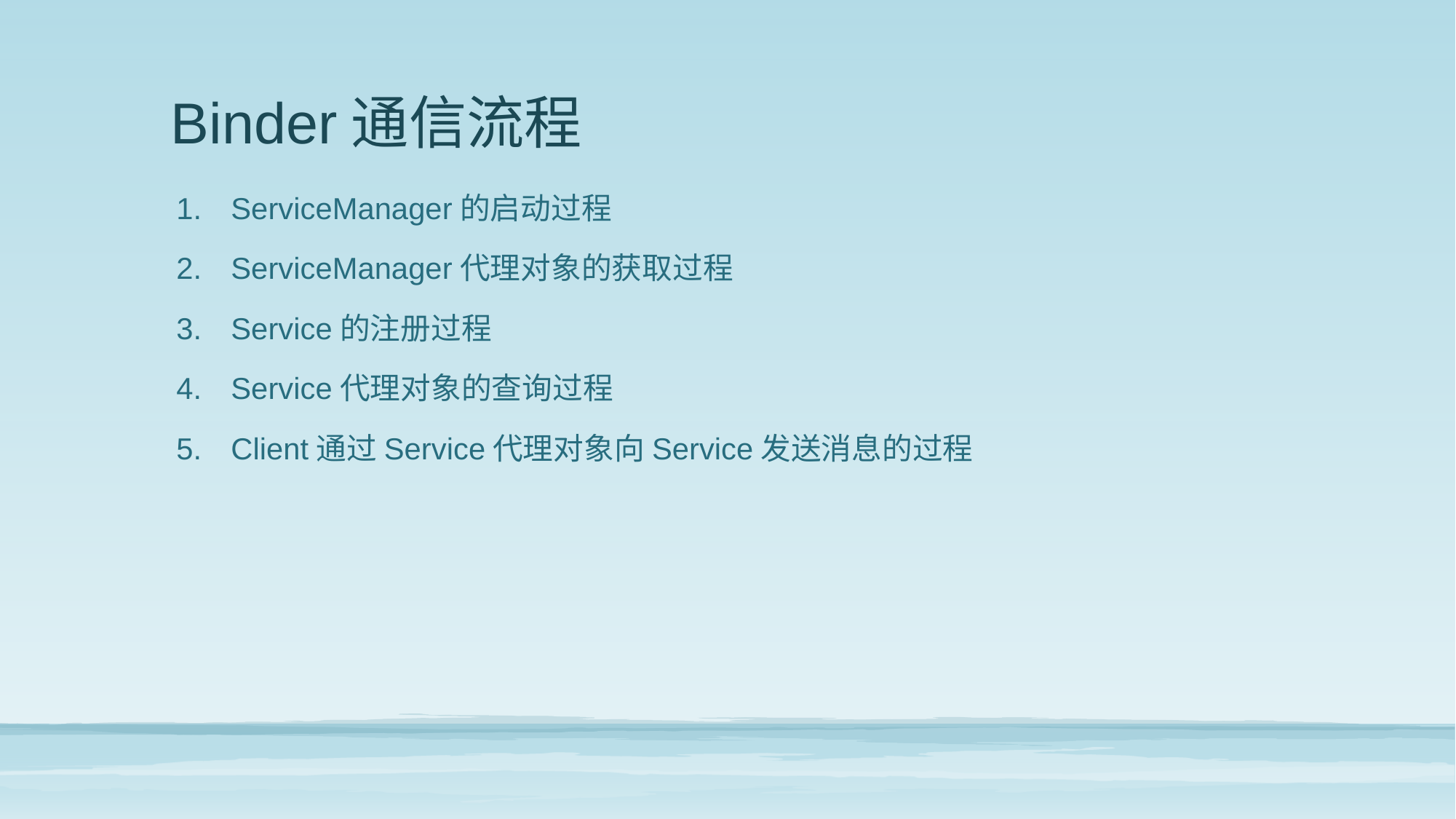

# Binder通信流程
ServiceManager的启动过程
ServiceManager代理对象的获取过程
Service的注册过程
Service代理对象的查询过程
Client通过Service代理对象向Service发送消息的过程